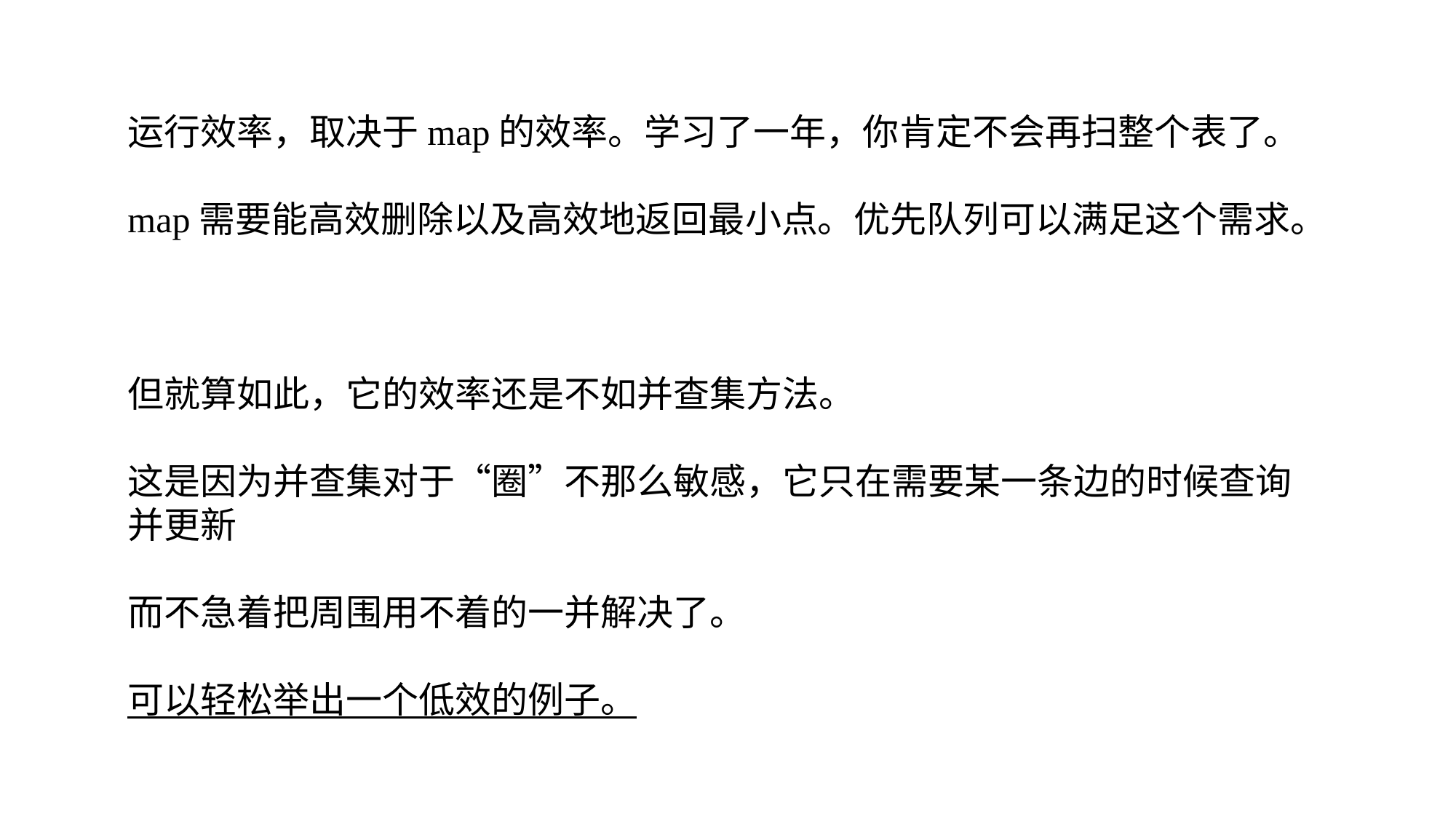

运行效率，取决于map的效率。学习了一年，你肯定不会再扫整个表了。

map需要能高效删除以及高效地返回最小点。优先队列可以满足这个需求。

但就算如此，它的效率还是不如并查集方法。

这是因为并查集对于“圈”不那么敏感，它只在需要某一条边的时候查询并更新

而不急着把周围用不着的一并解决了。

可以轻松举出一个低效的例子。